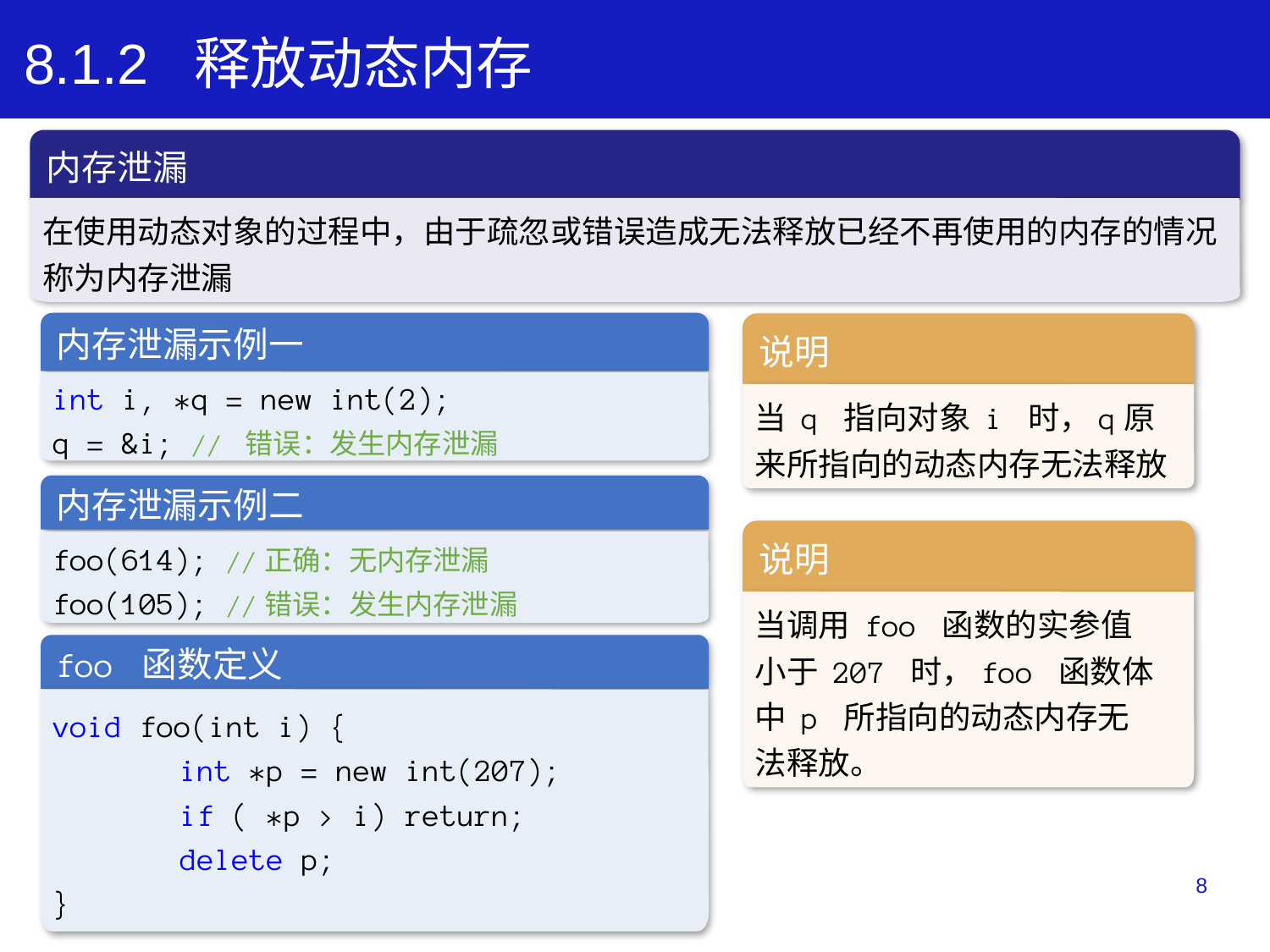

8.1.2  释放动态内存
内存泄漏
在使用动态对象的过程中，由于疏忽或错误造成无法释放已经不再使用的内存的情况称为内存泄漏
学习目标
内存泄漏示例一
int i, *q = new int(2);
q = &i; // 错误：发生内存泄漏
说明
当 q 指向对象 i 时，q原来所指向的动态内存无法释放
内存泄漏示例二
foo(614); //正确：无内存泄漏
foo(105); //错误：发生内存泄漏
说明
当调用 foo 函数的实参值
小于 207 时，foo 函数体
中 p 所指向的动态内存无
法释放。
foo 函数定义
void foo(int i) {
	int *p = new int(207);
	if ( *p > i) return;
	delete p;
}
8